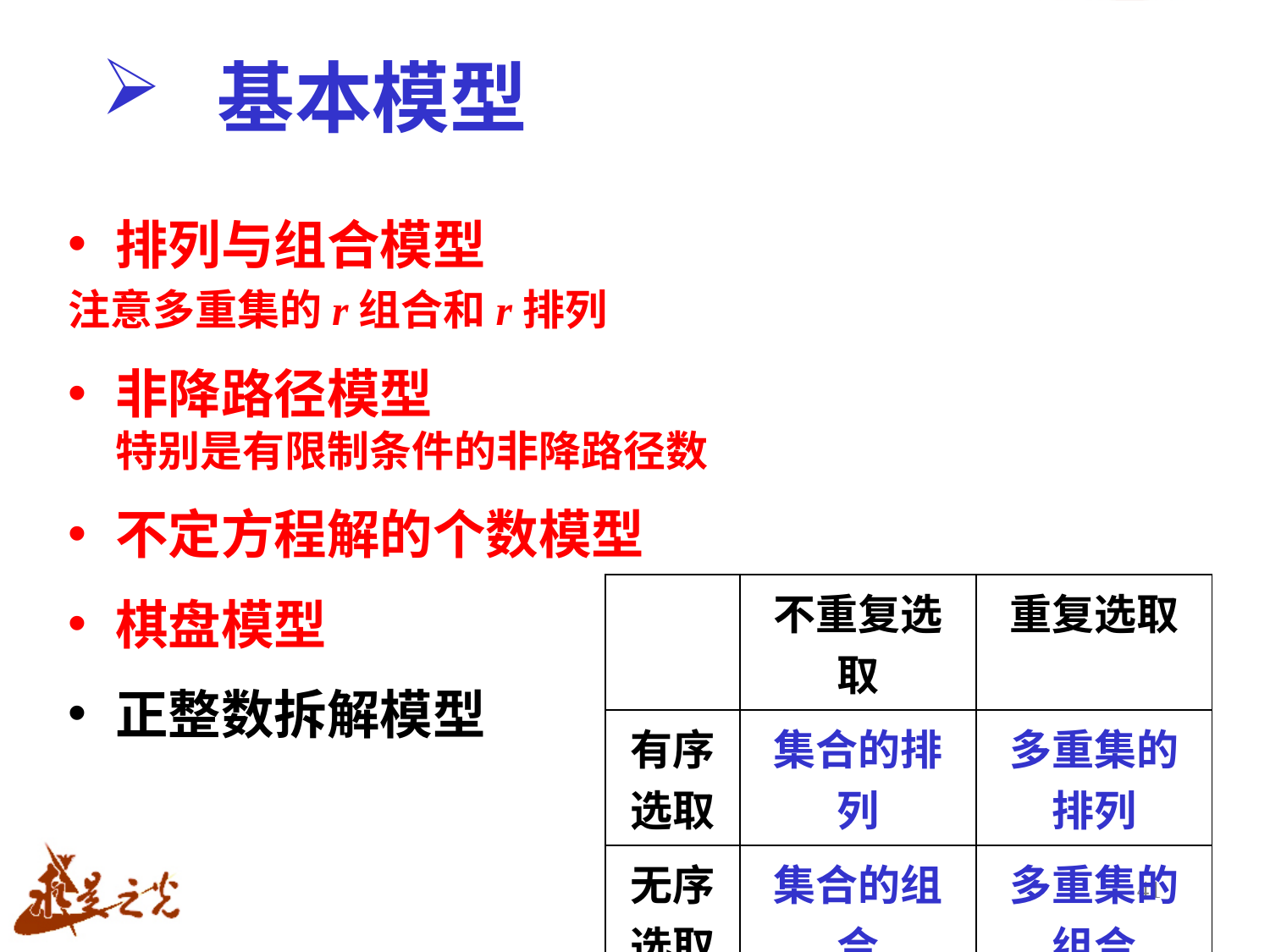

基本模型
排列与组合模型
注意多重集的r组合和r排列
非降路径模型
特别是有限制条件的非降路径数
不定方程解的个数模型
棋盘模型
正整数拆解模型

|  | 不重复选取 | 重复选取 |
| --- | --- | --- |
| 有序选取 | 集合的排列 | 多重集的排列 |
| 无序选取 | 集合的组合 | 多重集的组合 |
41